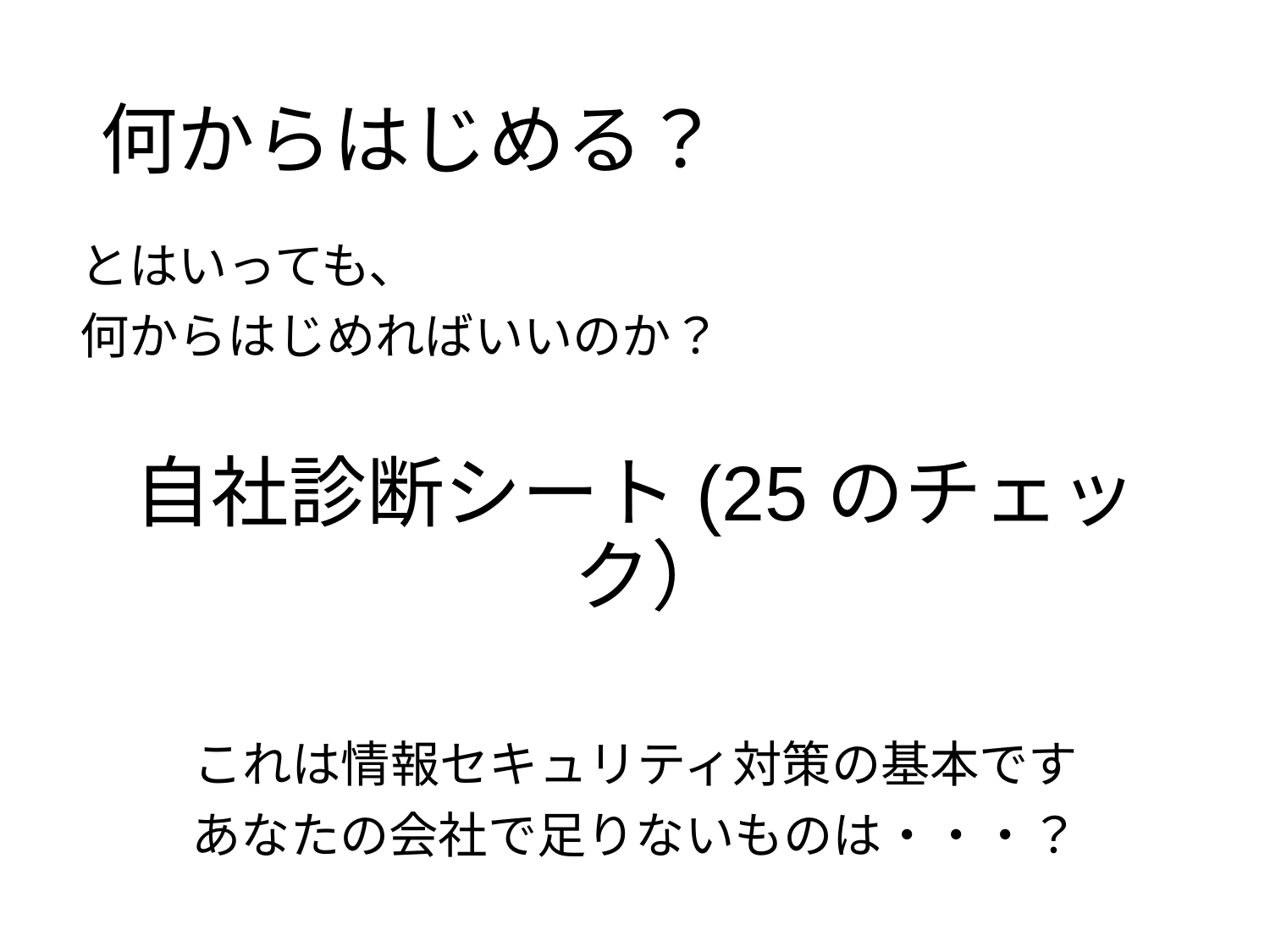

# 何からはじめる？
とはいっても、
何からはじめればいいのか？

自社診断シート(25のチェック）

これは情報セキュリティ対策の基本です
あなたの会社で足りないものは・・・？